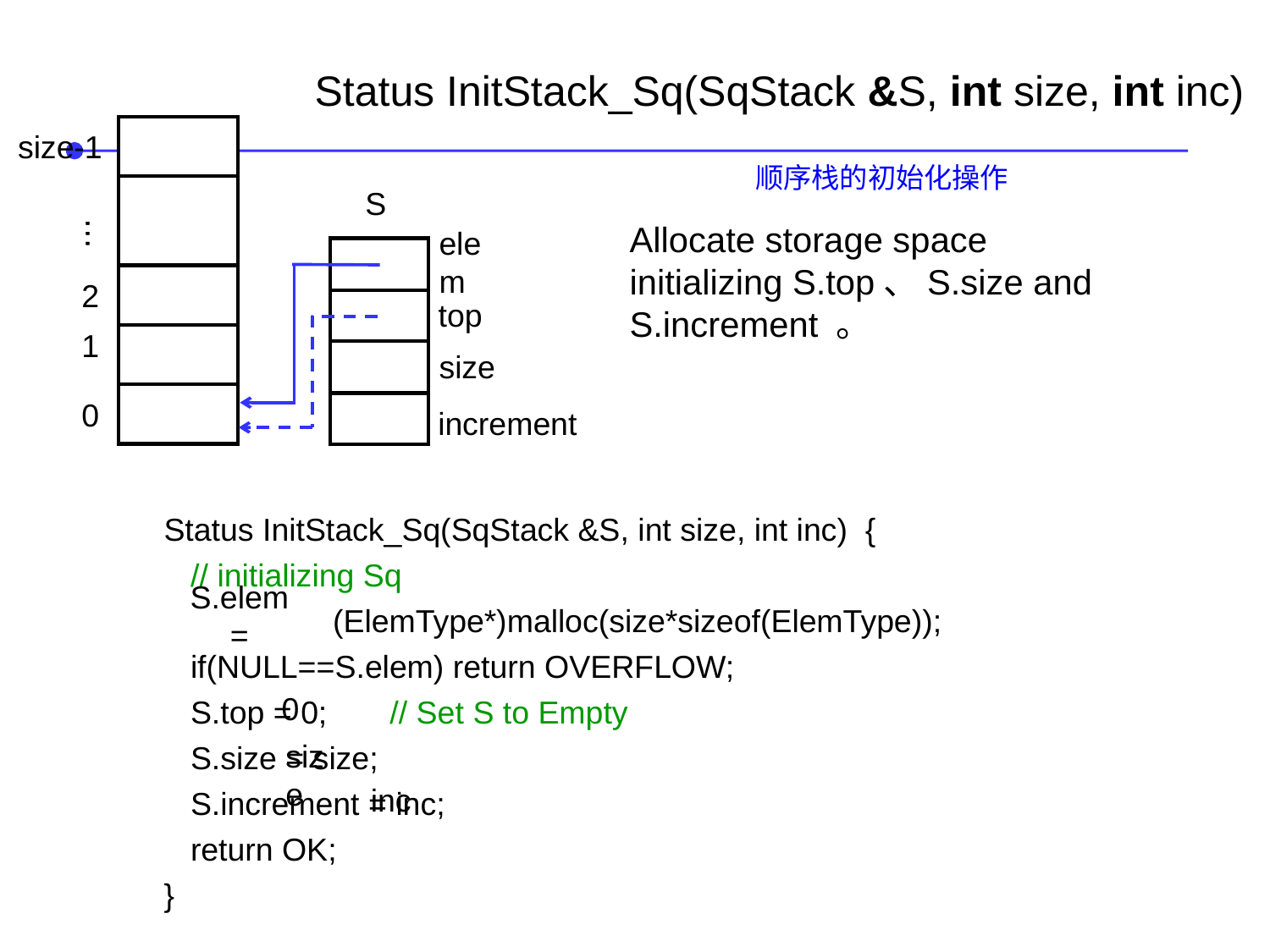

Status InitStack_Sq(SqStack &S, int size, int inc)

size-1
…
…
2
1
0
顺序栈的初始化操作
S
elem

top
size

increment
Allocate storage space
initializing S.top、S.size and S.increment 。

Status InitStack_Sq(SqStack &S, int size, int inc)  {
   // initializing Sq
                   (ElemType*)malloc(size*sizeof(ElemType));
   if(NULL==S.elem) return OVERFLOW;
   S.top = 0;       // Set S to Empty
   S.size = size;
   S.increment = inc;
   return OK;
}
S.elem =
0
size
inc